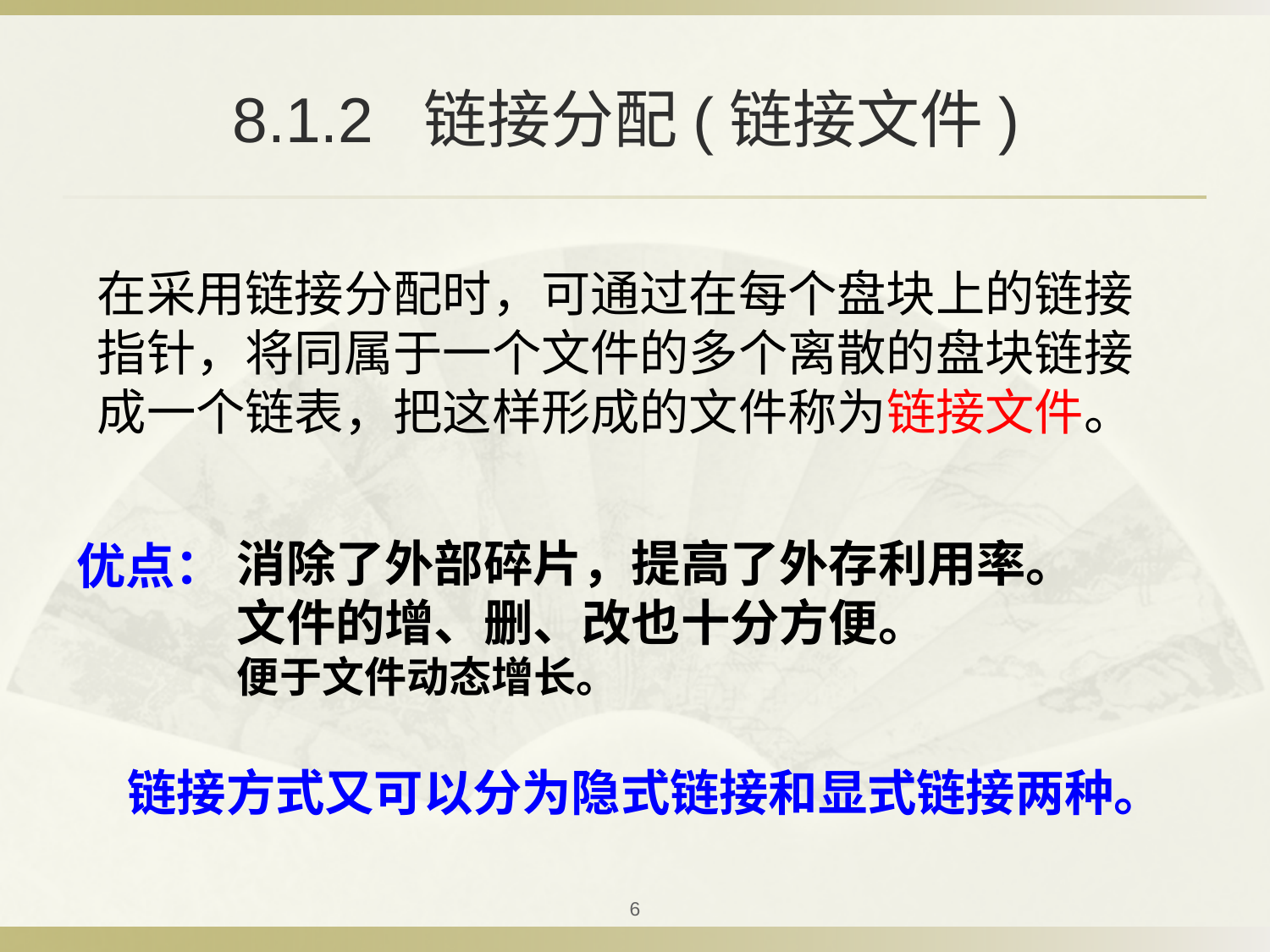

# 8.1.2  链接分配(链接文件)
在采用链接分配时，可通过在每个盘块上的链接指针，将同属于一个文件的多个离散的盘块链接成一个链表，把这样形成的文件称为链接文件。
消除了外部碎片，提高了外存利用率。
文件的增、删、改也十分方便。
便于文件动态增长。
优点：
链接方式又可以分为隐式链接和显式链接两种。
6